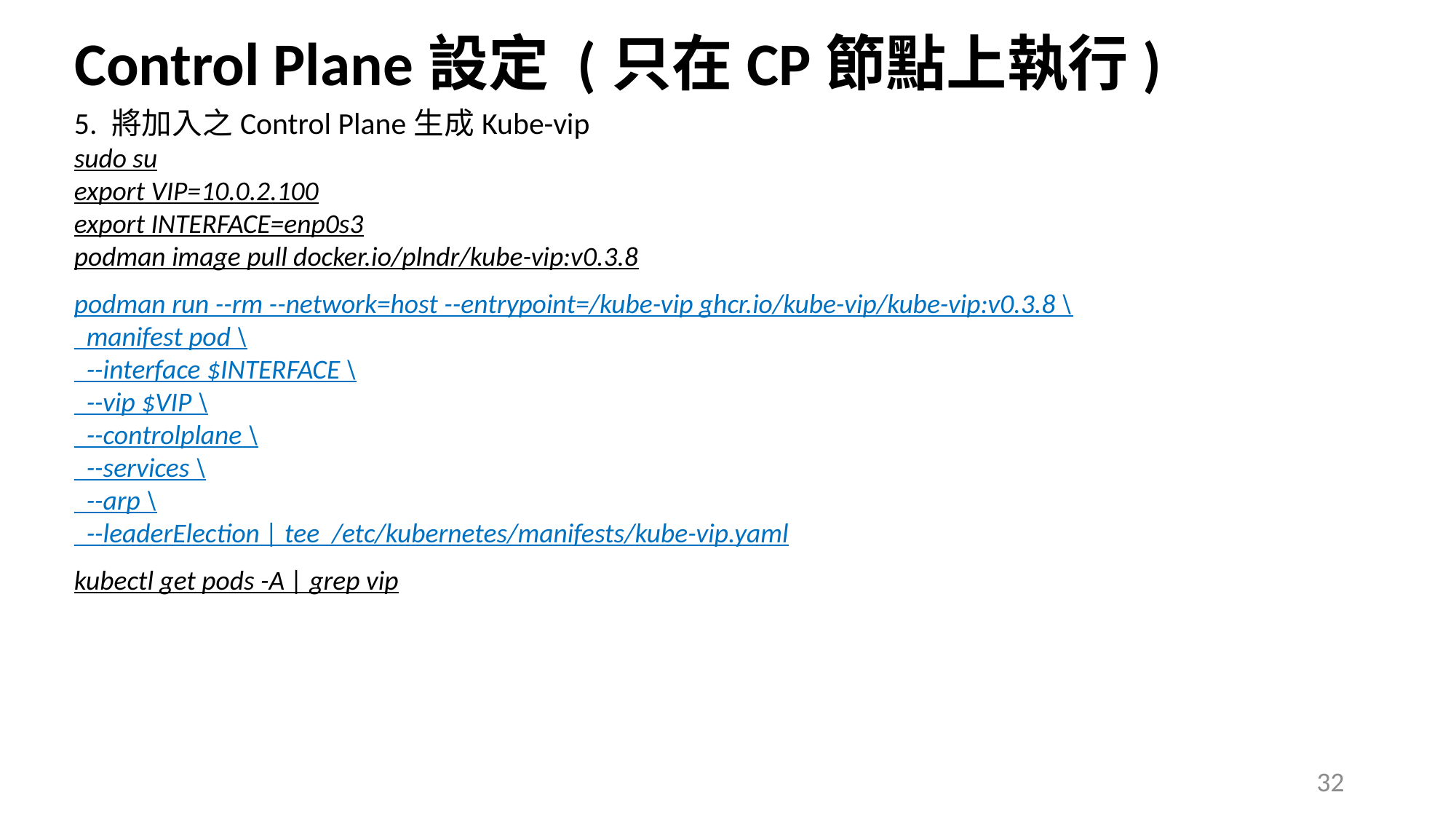

# Control Plane設定 (只在CP節點上執行)
5. 將加入之Control Plane生成Kube-vip
sudo su
export VIP=10.0.2.100
export INTERFACE=enp0s3
podman image pull docker.io/plndr/kube-vip:v0.3.8

podman run --rm --network=host --entrypoint=/kube-vip ghcr.io/kube-vip/kube-vip:v0.3.8 \
  manifest pod \
  --interface $INTERFACE \
  --vip $VIP \
  --controlplane \
  --services \
  --arp \
  --leaderElection | tee  /etc/kubernetes/manifests/kube-vip.yaml

kubectl get pods -A | grep vip
32